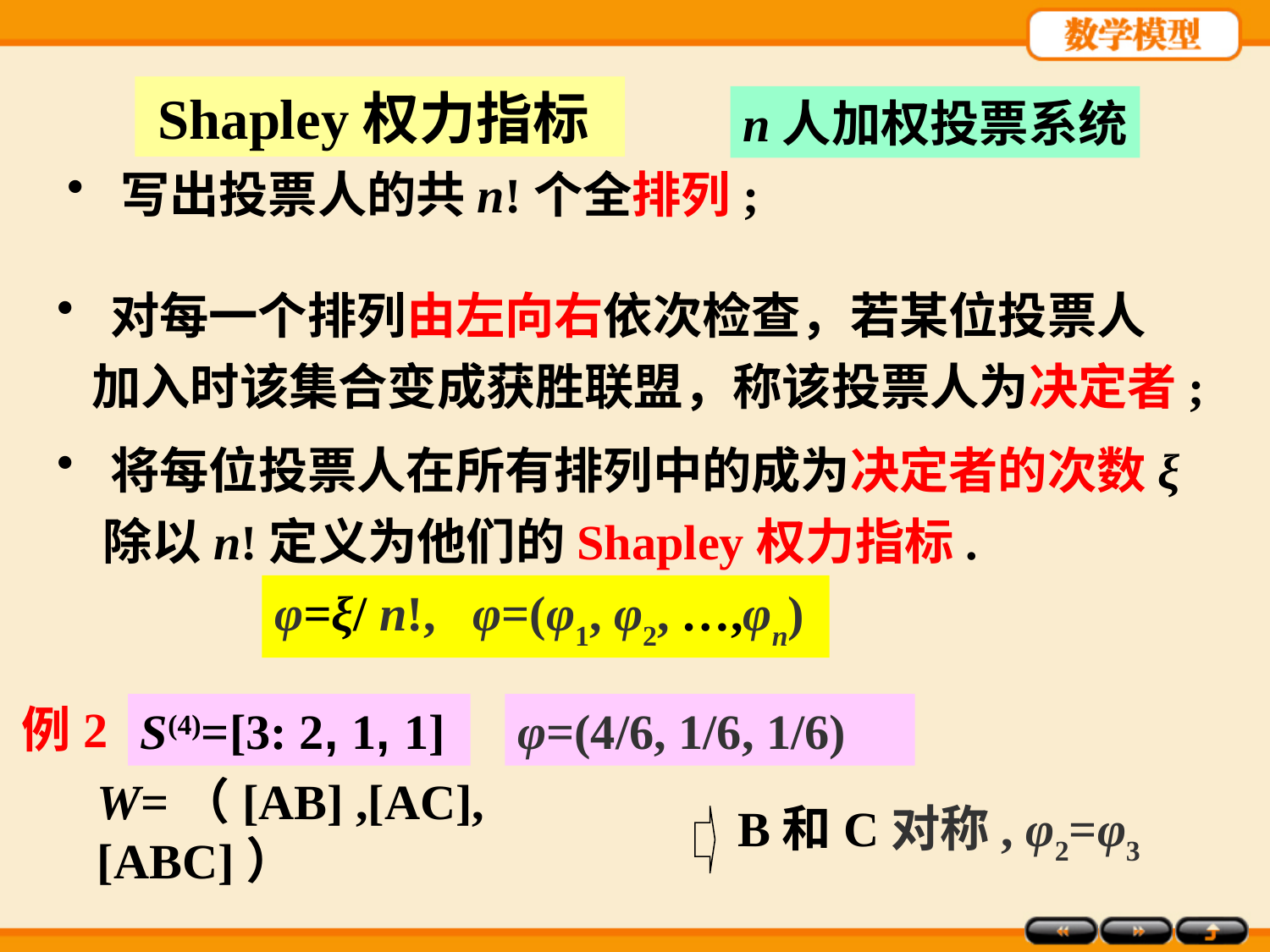

Shapley权力指标
n人加权投票系统
 写出投票人的共n!个全排列;
 对每一个排列由左向右依次检查，若某位投票人
  加入时该集合变成获胜联盟，称该投票人为决定者;
 将每位投票人在所有排列中的成为决定者的次数ξ
   除以n!定义为他们的Shapley权力指标.
φ=ξ/ n!,   φ=(φ1, φ2, …,φn)
例2
S(4)=[3: 2, 1, 1]
φ=(4/6, 1/6, 1/6)
W=（[AB] ,[AC], [ABC]）
B和C对称, φ2=φ3